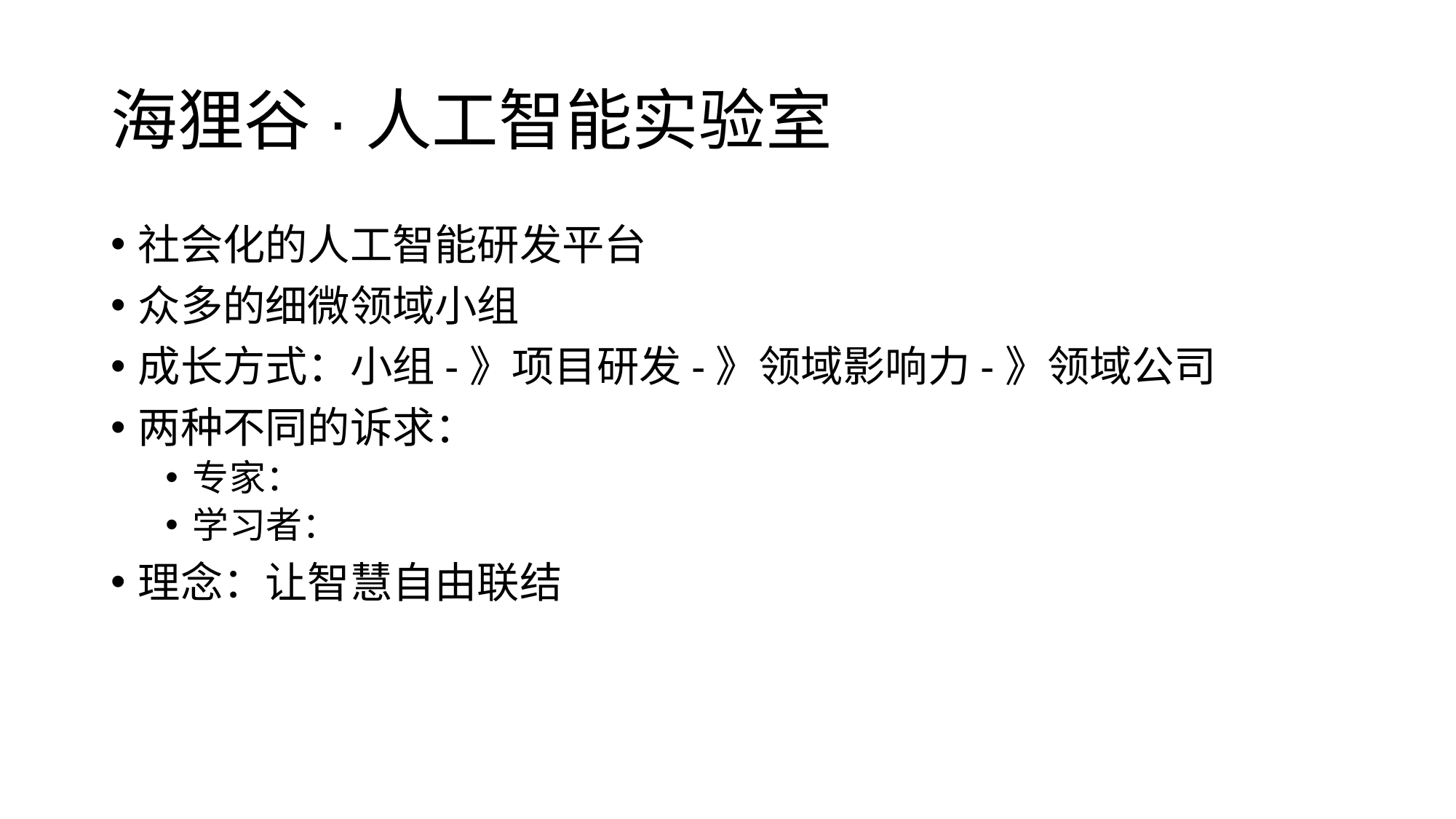

# 海狸谷·人工智能实验室
社会化的人工智能研发平台
众多的细微领域小组
成长方式：小组-》项目研发-》领域影响力-》领域公司
两种不同的诉求：
专家：
学习者：
理念：让智慧自由联结